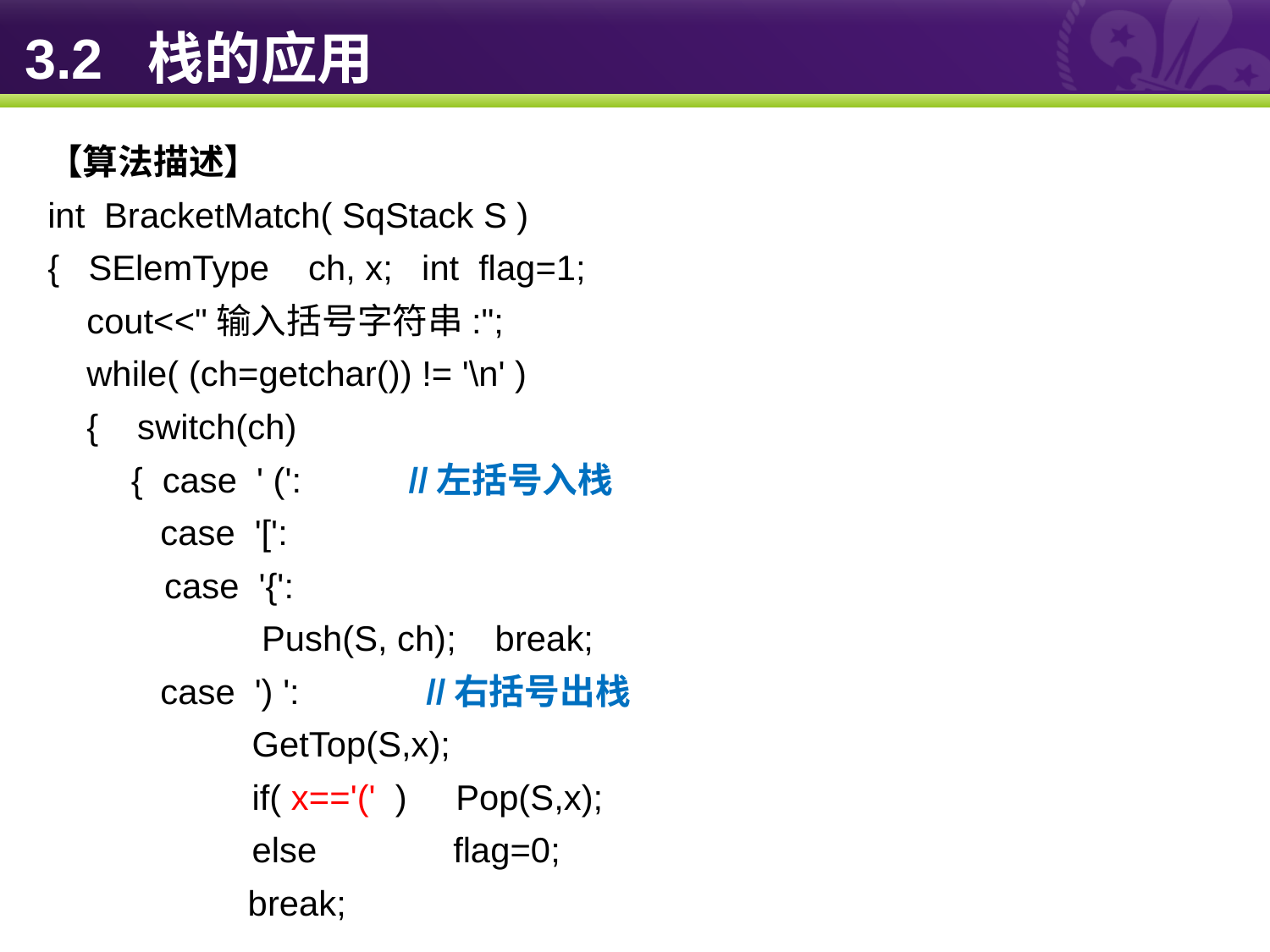

# 3.2  栈的应用
【算法描述】
int  BracketMatch( SqStack S )
{   SElemType    ch, x;   int  flag=1;
    cout<<"输入括号字符串:";
    while( (ch=getchar()) != '\n' )
    {    switch(ch)
	      {  case  ' (':           //左括号入栈
	         case  '[':
            case  '{':
                      Push(S, ch);    break;
 	         case  ') ':             //右括号出栈
                     GetTop(S,x);
                     if( x=='('  )     Pop(S,x);
                     else              flag=0;
	                  break;